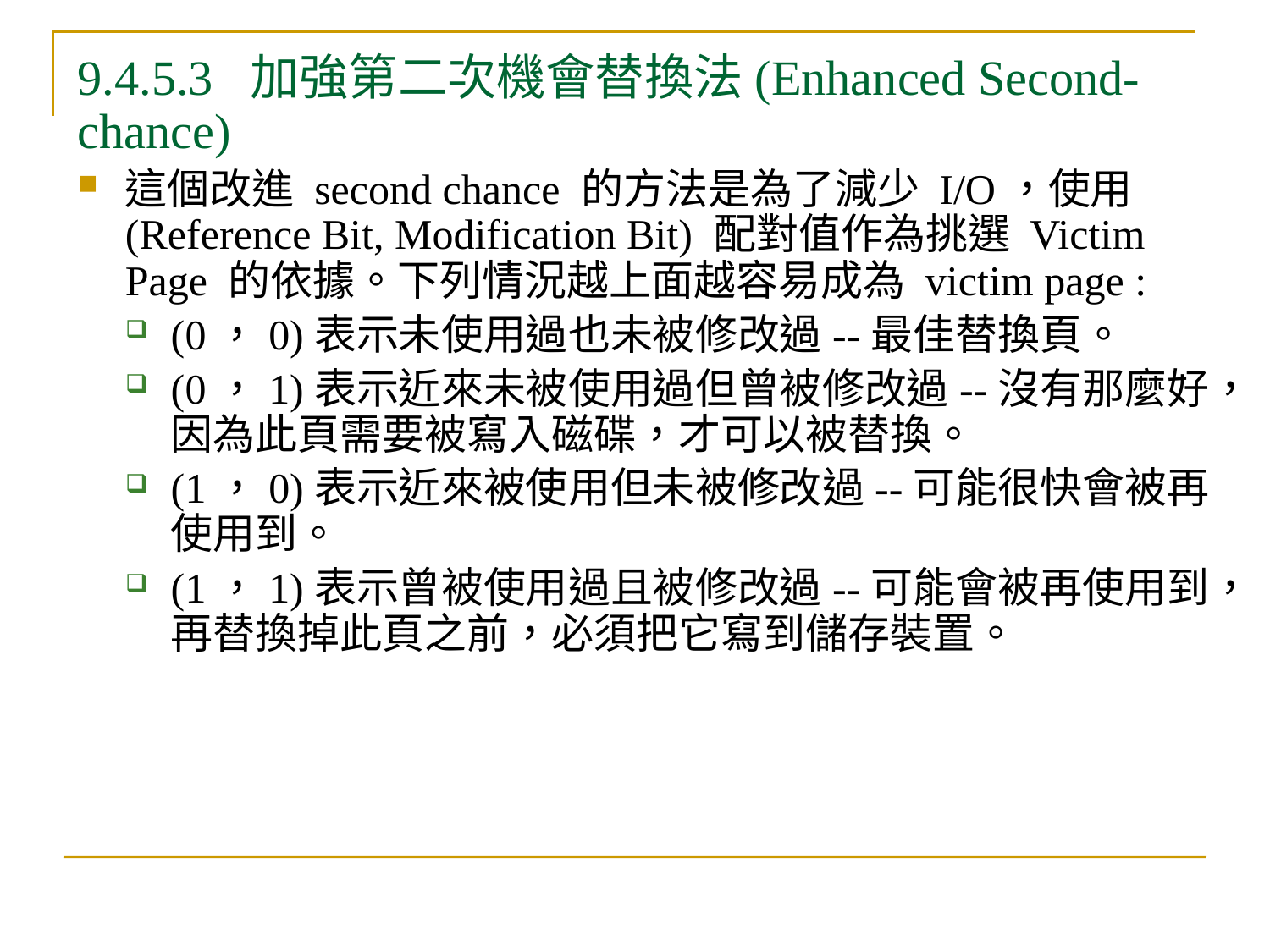

9.4.5.3  加強第二次機會替換法(Enhanced Second-chance)
這個改進 second chance 的方法是為了減少 I/O，使用 (Reference Bit, Modification Bit) 配對值作為挑選 Victim Page 的依據。下列情況越上面越容易成為 victim page :
(0，0)表示未使用過也未被修改過--最佳替換頁。
(0，1)表示近來未被使用過但曾被修改過--沒有那麼好，因為此頁需要被寫入磁碟，才可以被替換。
(1，0)表示近來被使用但未被修改過--可能很快會被再使用到。
(1，1)表示曾被使用過且被修改過--可能會被再使用到，再替換掉此頁之前，必須把它寫到儲存裝置。